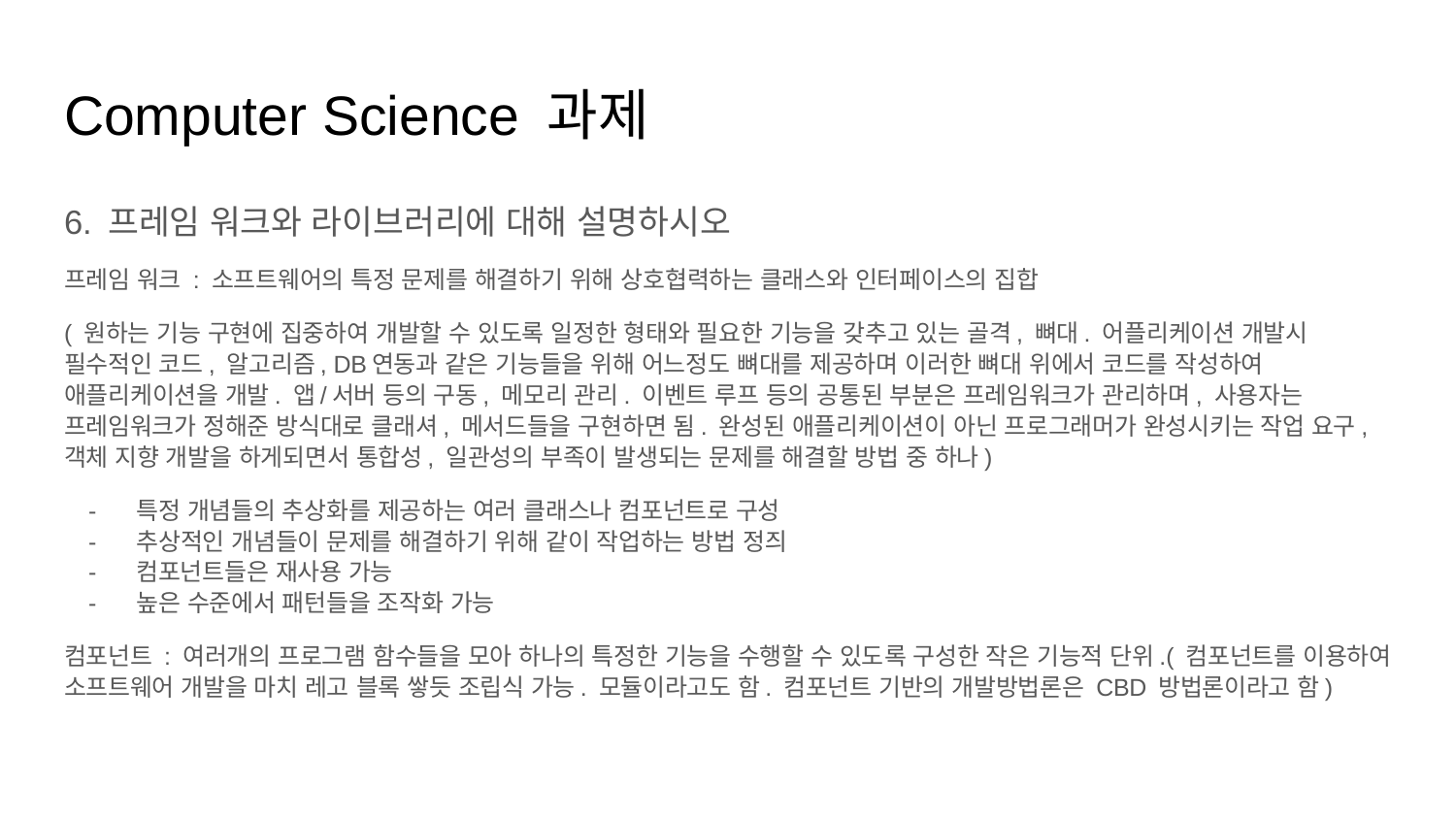

# Computer Science 과제

6. 프레임 워크와 라이브러리에 대해 설명하시오
프레임 워크 : 소프트웨어의 특정 문제를 해결하기 위해 상호협력하는 클래스와 인터페이스의 집합
( 원하는 기능 구현에 집중하여 개발할 수 있도록 일정한 형태와 필요한 기능을 갖추고 있는 골격, 뼈대. 어플리케이션 개발시 필수적인 코드, 알고리즘, DB연동과 같은 기능들을 위해 어느정도 뼈대를 제공하며 이러한 뼈대 위에서 코드를 작성하여 애플리케이션을 개발. 앱/서버 등의 구동, 메모리 관리. 이벤트 루프 등의 공통된 부분은 프레임워크가 관리하며, 사용자는 프레임워크가 정해준 방식대로 클래셔, 메서드들을 구현하면 됨. 완성된 애플리케이션이 아닌 프로그래머가 완성시키는 작업 요구, 객체 지향 개발을 하게되면서 통합성, 일관성의 부족이 발생되는 문제를 해결할 방법 중 하나)
특정 개념들의 추상화를 제공하는 여러 클래스나 컴포넌트로 구성
추상적인 개념들이 문제를 해결하기 위해 같이 작업하는 방법 정즤
컴포넌트들은 재사용 가능
높은 수준에서 패턴들을 조작화 가능
컴포넌트 : 여러개의 프로그램 함수들을 모아 하나의 특정한 기능을 수행할 수 있도록 구성한 작은 기능적 단위.( 컴포넌트를 이용하여 소프트웨어 개발을 마치 레고 블록 쌓듯 조립식 가능. 모듈이라고도 함. 컴포넌트 기반의 개발방법론은 CBD 방법론이라고 함)